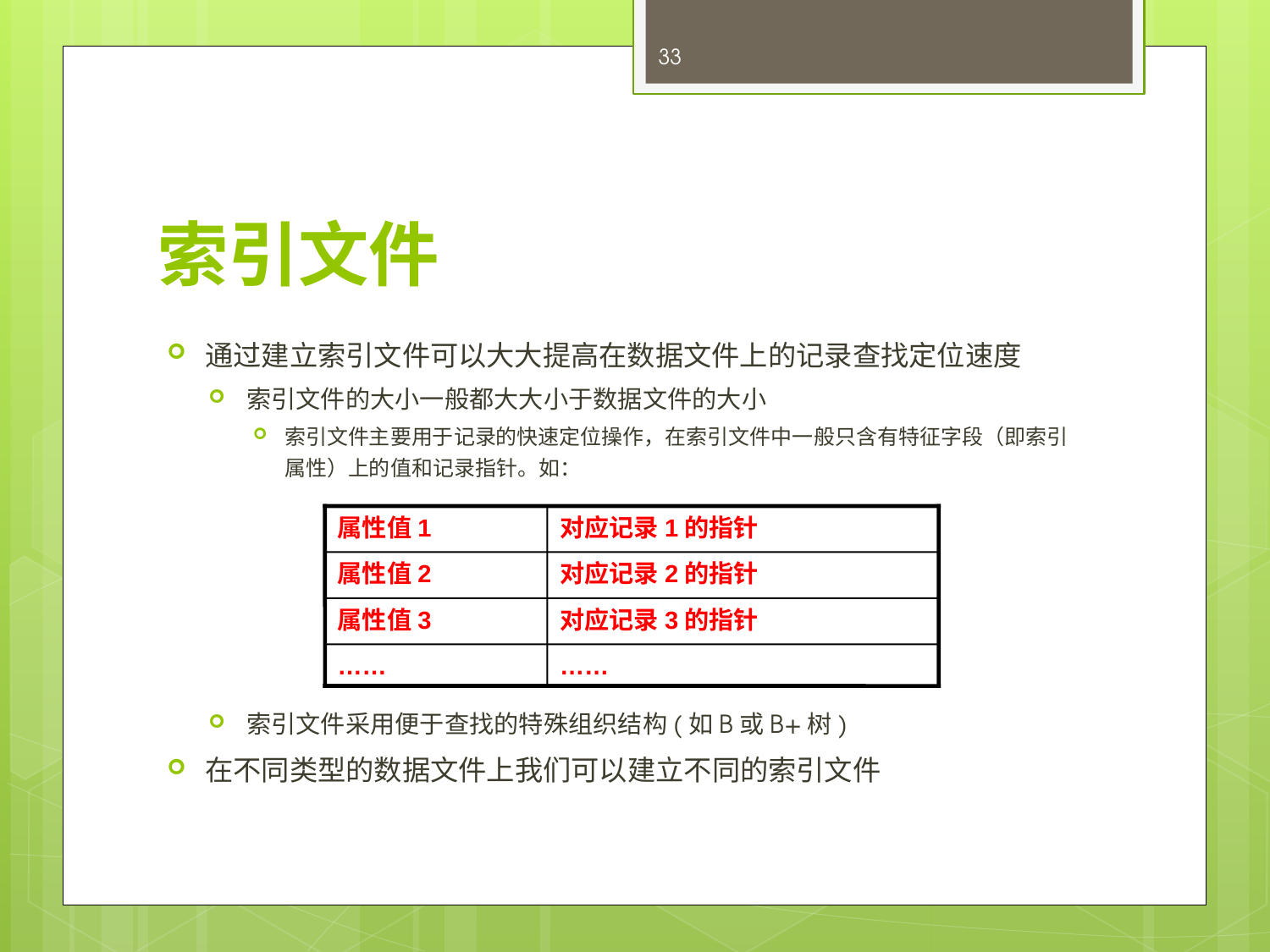

33
# 索引文件
通过建立索引文件可以大大提高在数据文件上的记录查找定位速度
索引文件的大小一般都大大小于数据文件的大小
索引文件主要用于记录的快速定位操作，在索引文件中一般只含有特征字段（即索引属性）上的值和记录指针。如：

索引文件采用便于查找的特殊组织结构(如B或B+树)
在不同类型的数据文件上我们可以建立不同的索引文件
属性值1

对应记录1的指针

属性值2

对应记录2的指针
属性值3

对应记录3的指针
……

……